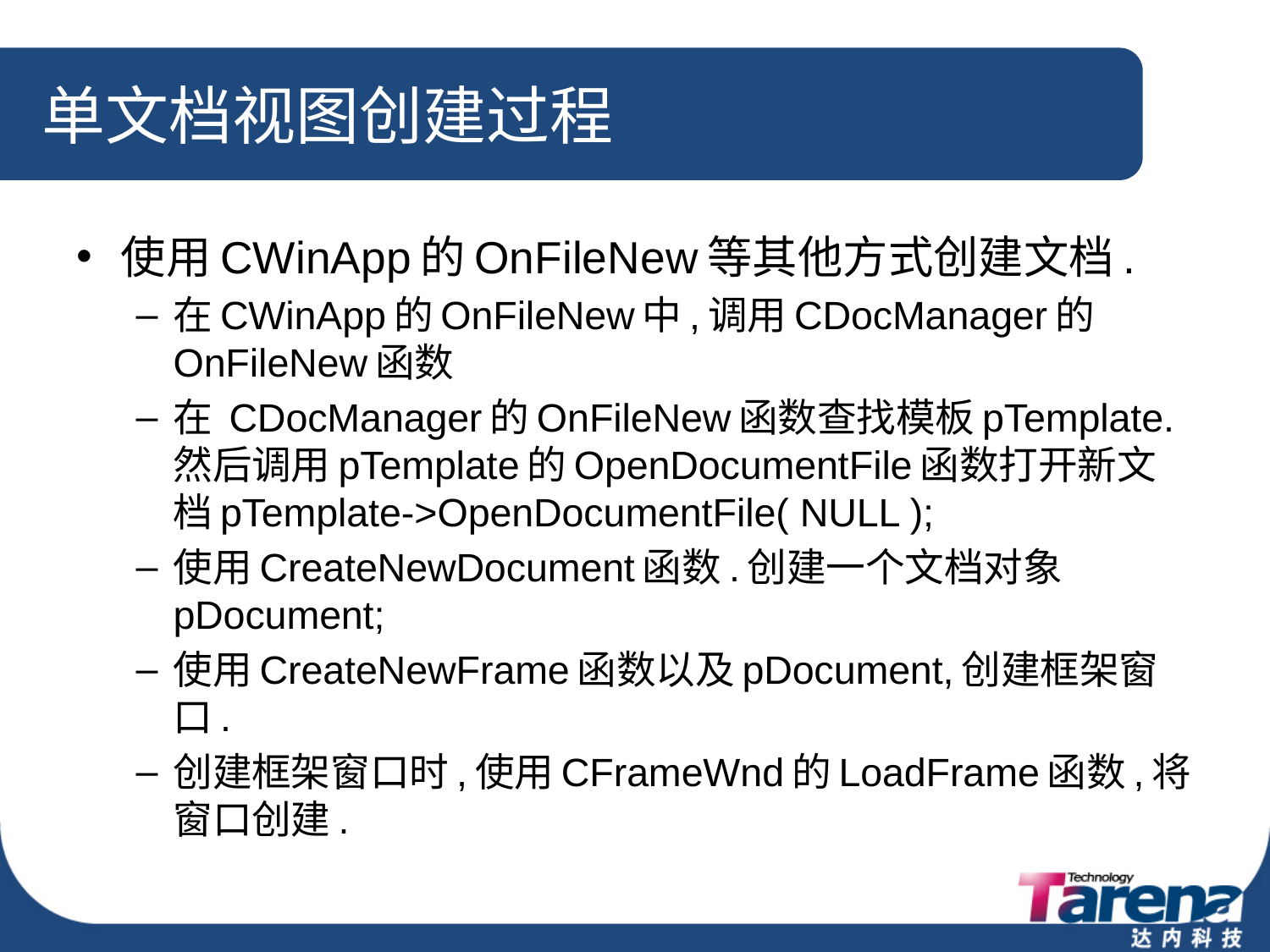

# 单文档视图创建过程
使用CWinApp的OnFileNew等其他方式创建文档.
在CWinApp的OnFileNew中,调用CDocManager的OnFileNew函数
在 CDocManager的OnFileNew函数查找模板pTemplate.然后调用pTemplate的OpenDocumentFile函数打开新文档pTemplate->OpenDocumentFile( NULL );
使用CreateNewDocument函数.创建一个文档对象pDocument;
使用CreateNewFrame函数以及pDocument,创建框架窗口.
创建框架窗口时,使用CFrameWnd的LoadFrame函数,将窗口创建.